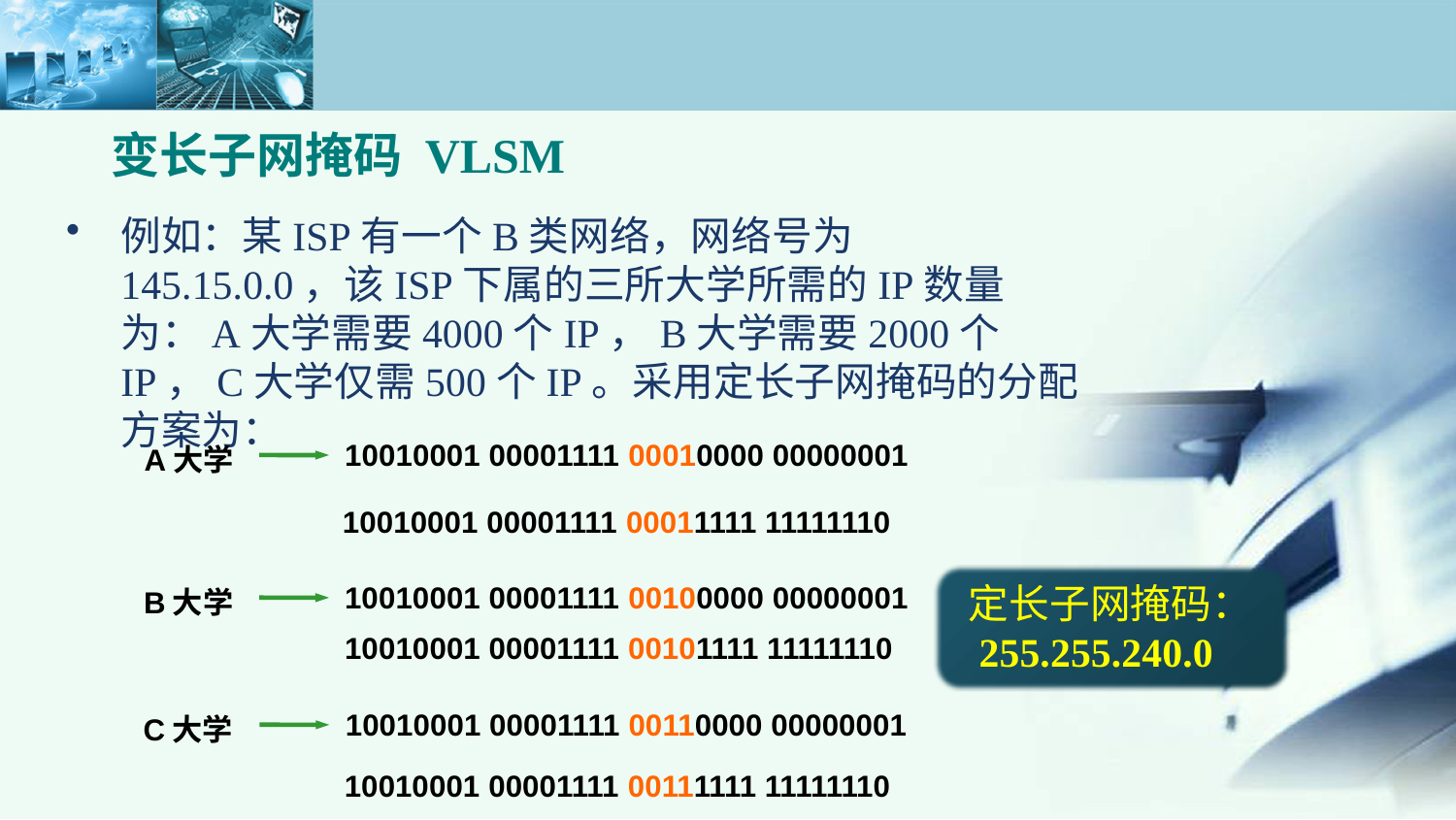

变长子网掩码 VLSM
例如：某ISP有一个B类网络，网络号为145.15.0.0，该ISP下属的三所大学所需的IP数量为：A大学需要4000个IP，B大学需要2000个IP，C大学仅需500个IP。采用定长子网掩码的分配方案为：

10010001 00001111 00010000 00000001
A大学

10010001 00001111 00011111 11111110
定长子网掩码：
 255.255.240.0
10010001 00001111 00100000 00000001
B大学

10010001 00001111 00101111 11111110
10010001 00001111 00110000 00000001
C大学

10010001 00001111 00111111 11111110